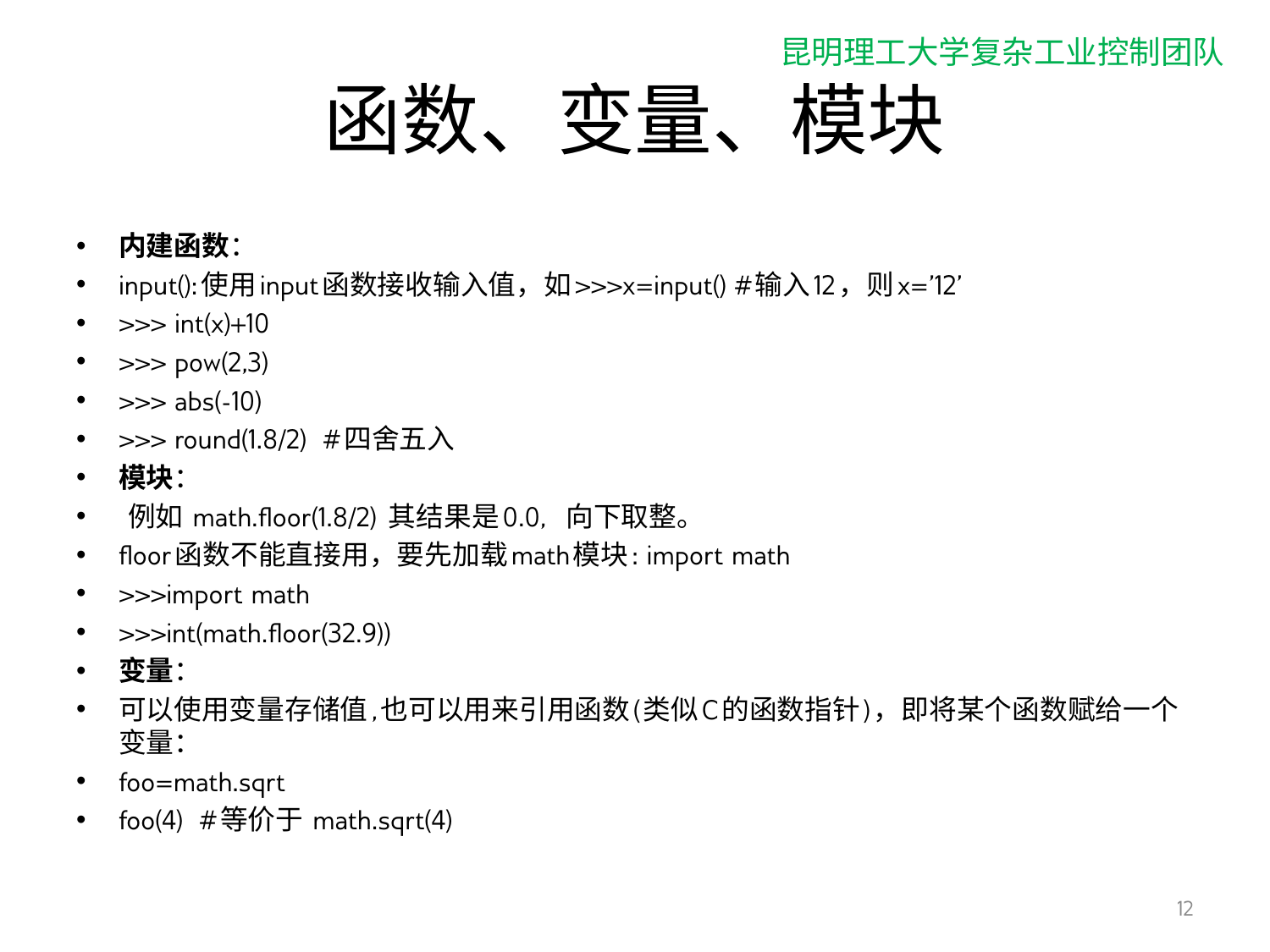

# 函数、变量、模块
内建函数：
input():使用input函数接收输入值，如>>>x=input() #输入12，则x=’12’
>>> int(x)+10
>>> pow(2,3)
>>> abs(-10)
>>> round(1.8/2)  #四舍五入
模块：
 例如 math.floor(1.8/2) 其结果是0.0,  向下取整。
floor函数不能直接用，要先加载math模块: import math
>>>import math
>>>int(math.floor(32.9))
变量：
可以使用变量存储值,也可以用来引用函数(类似C的函数指针)，即将某个函数赋给一个变量：
foo=math.sqrt
foo(4)  #等价于 math.sqrt(4)

12